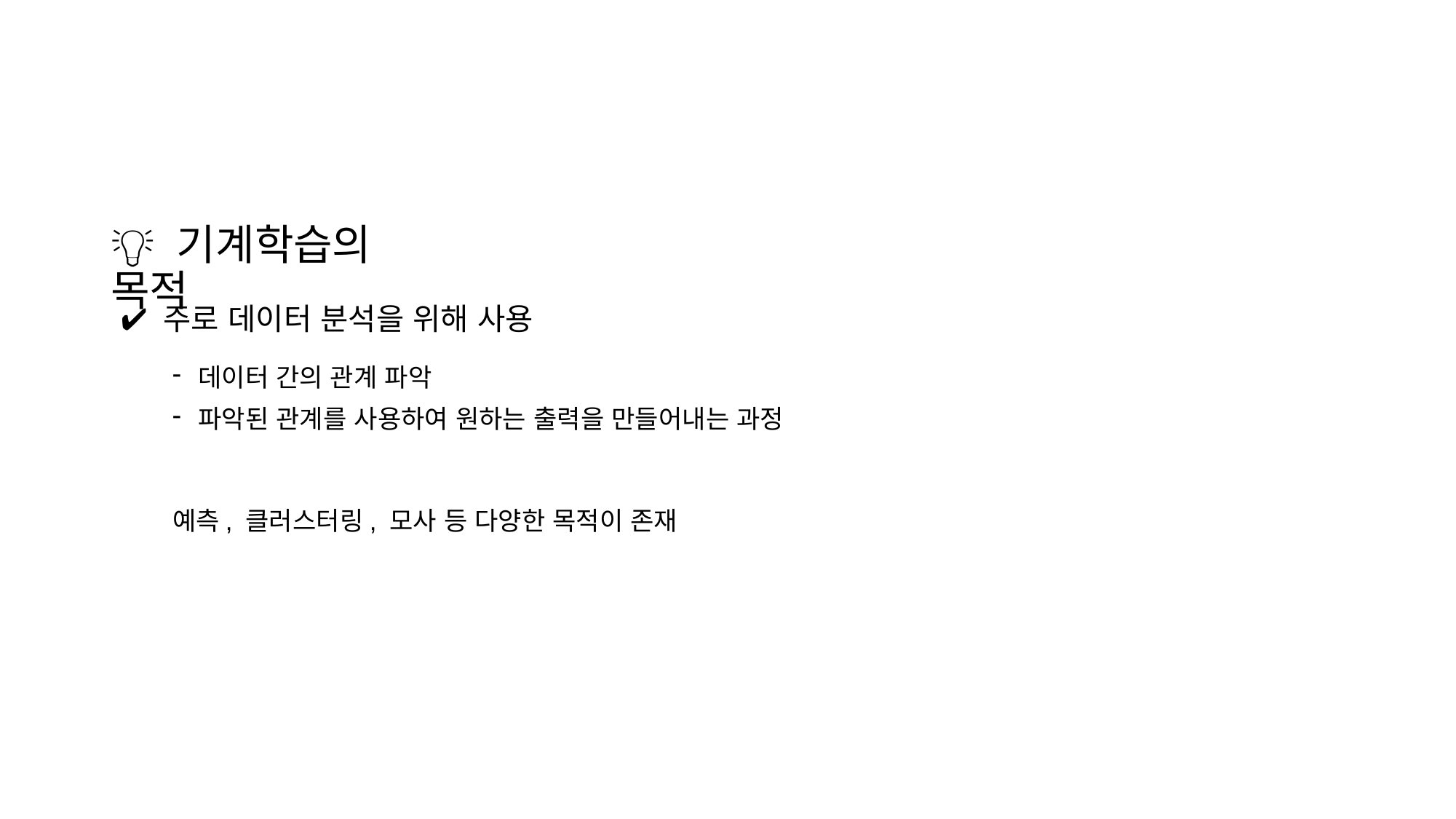

💡 기계학습의 목적
✔ 주로 데이터 분석을 위해 사용
데이터 간의 관계 파악
파악된 관계를 사용하여 원하는 출력을 만들어내는 과정
예측, 클러스터링, 모사 등 다양한 목적이 존재